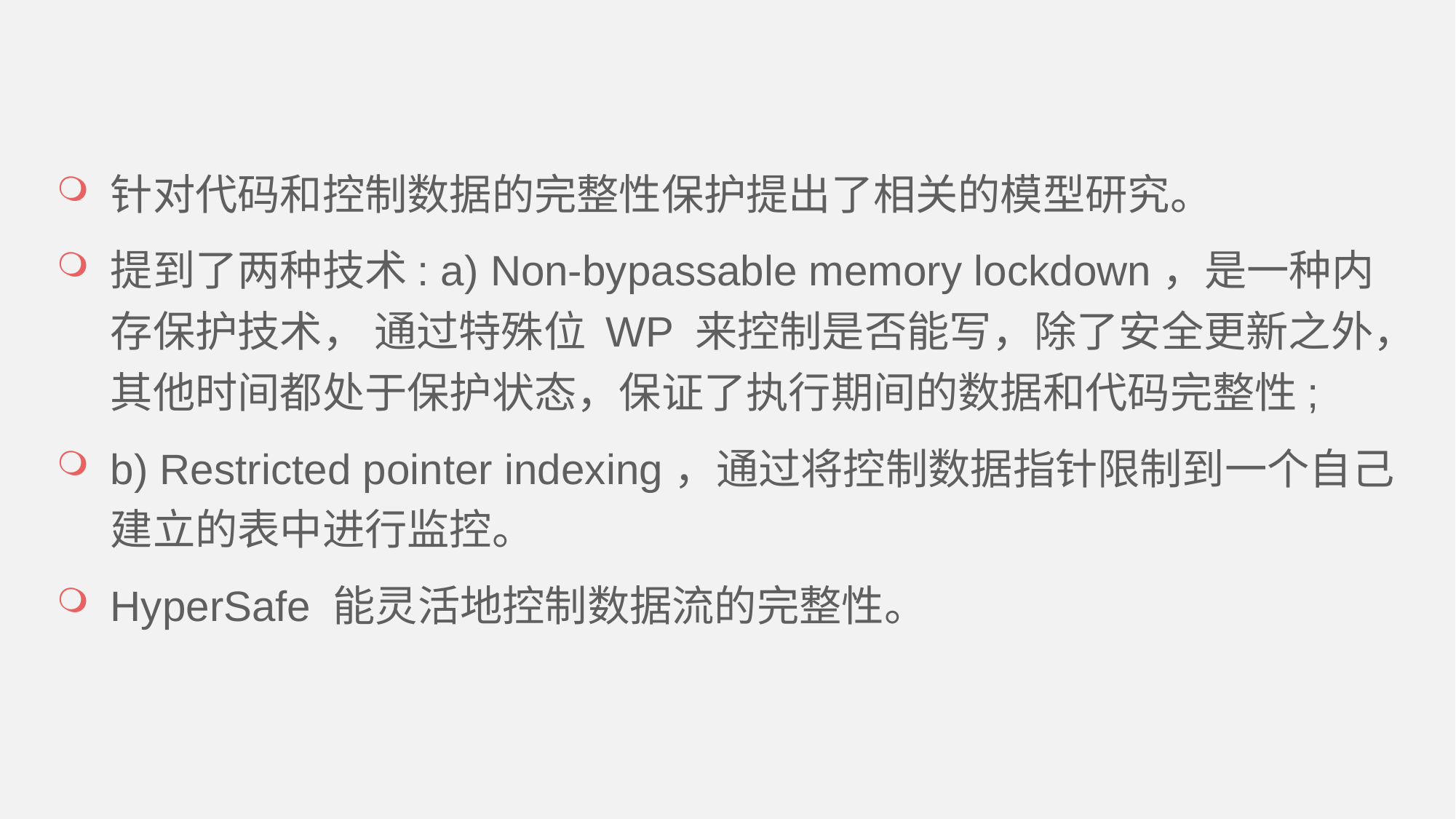

针对代码和控制数据的完整性保护提出了相关的模型研究。
提到了两种技术: a) Non-bypassable memory lockdown，是一种内存保护技术， 通过特殊位 WP 来控制是否能写，除了安全更新之外，其他时间都处于保护状态，保证了执行期间的数据和代码完整性;
b) Restricted pointer indexing，通过将控制数据指针限制到一个自己建立的表中进行监控。
HyperSafe 能灵活地控制数据流的完整性。